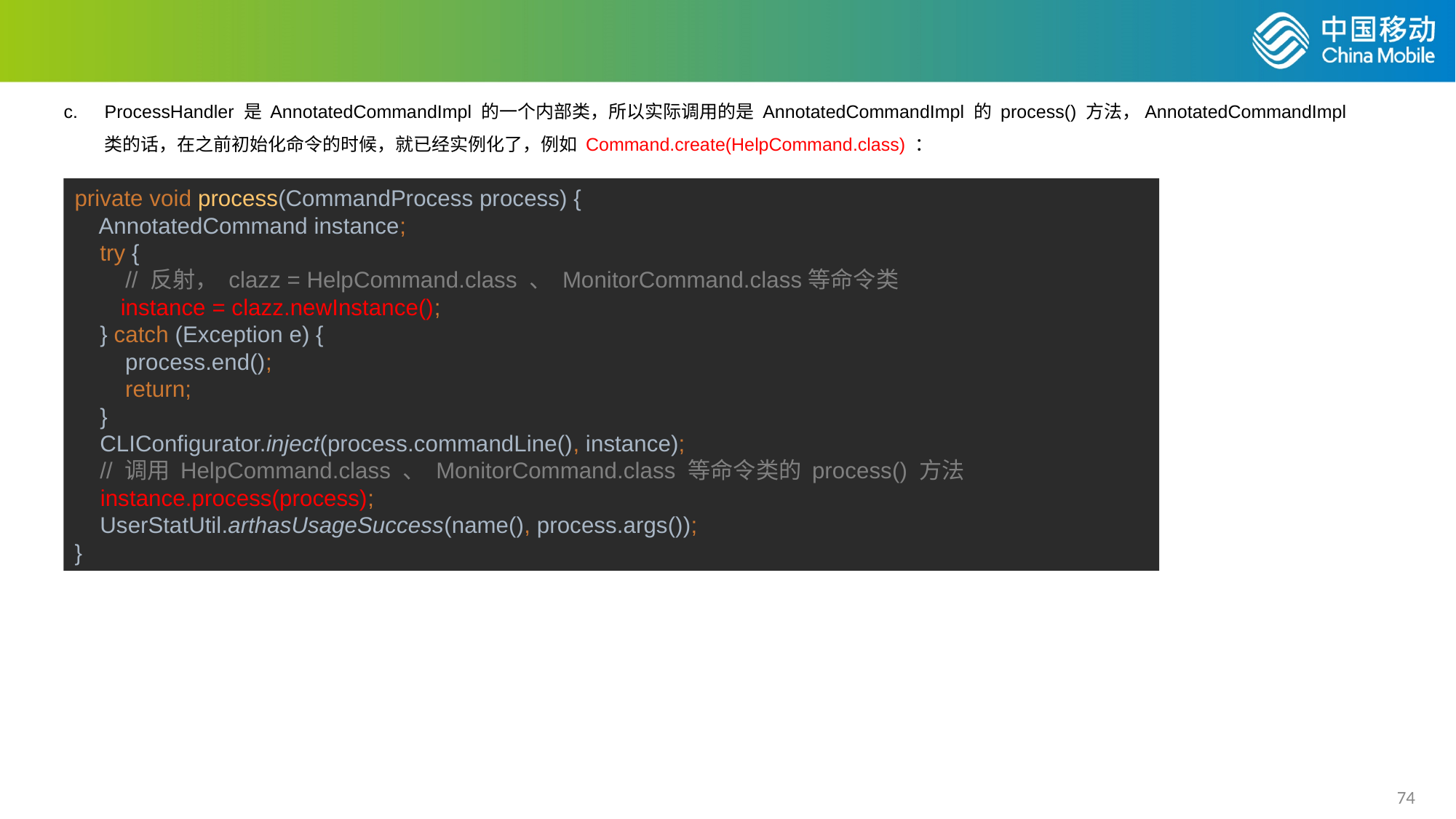

ProcessHandler 是 AnnotatedCommandImpl 的一个内部类，所以实际调用的是 AnnotatedCommandImpl 的 process() 方法，AnnotatedCommandImpl类的话，在之前初始化命令的时候，就已经实例化了，例如 Command.create(HelpCommand.class) ：
private void process(CommandProcess process) {
    AnnotatedCommand instance;
    try {
        // 反射， clazz = HelpCommand.class 、 MonitorCommand.class等命令类
        instance = clazz.newInstance();
    } catch (Exception e) {
        process.end();
        return;
    }
    CLIConfigurator.inject(process.commandLine(), instance);
    // 调用 HelpCommand.class 、 MonitorCommand.class 等命令类的 process() 方法
    instance.process(process);
    UserStatUtil.arthasUsageSuccess(name(), process.args());
}